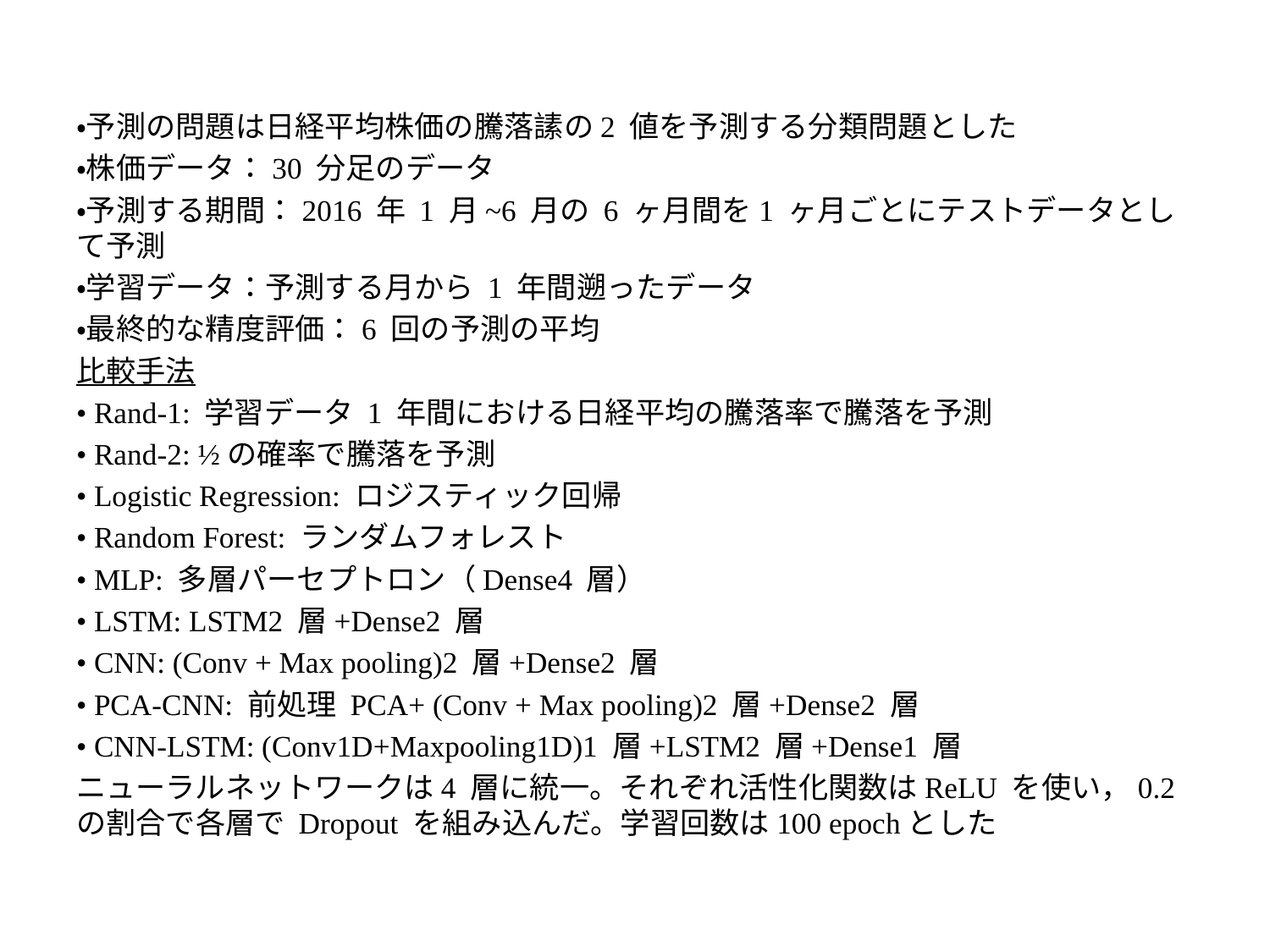

・予測の問題は日経平均株価の騰落䛾の2 値を予測する分類問題とした
・株価データ：30 分足のデータ
・予測する期間：2016 年 1 月~6 月の 6 ヶ月間を1 ヶ月ごとにテストデータとして予測
・学習データ：予測する月から 1 年間遡ったデータ
・最終的な精度評価：6 回の予測の平均
比較手法
• Rand-1: 学習データ 1 年間における日経平均の騰落率で騰落を予測
• Rand-2: ½の確率で騰落を予測
• Logistic Regression: ロジスティック回帰
• Random Forest: ランダムフォレスト
• MLP: 多層パーセプトロン（Dense4 層）
• LSTM: LSTM2 層+Dense2 層
• CNN: (Conv + Max pooling)2 層+Dense2 層
• PCA-CNN: 前処理 PCA+ (Conv + Max pooling)2 層+Dense2 層
• CNN-LSTM: (Conv1D+Maxpooling1D)1 層+LSTM2 層+Dense1 層
ニューラルネットワークは4 層に統一。それぞれ活性化関数はReLU を使い，0.2 の割合で各層で Dropout を組み込んだ。学習回数は100 epochとした